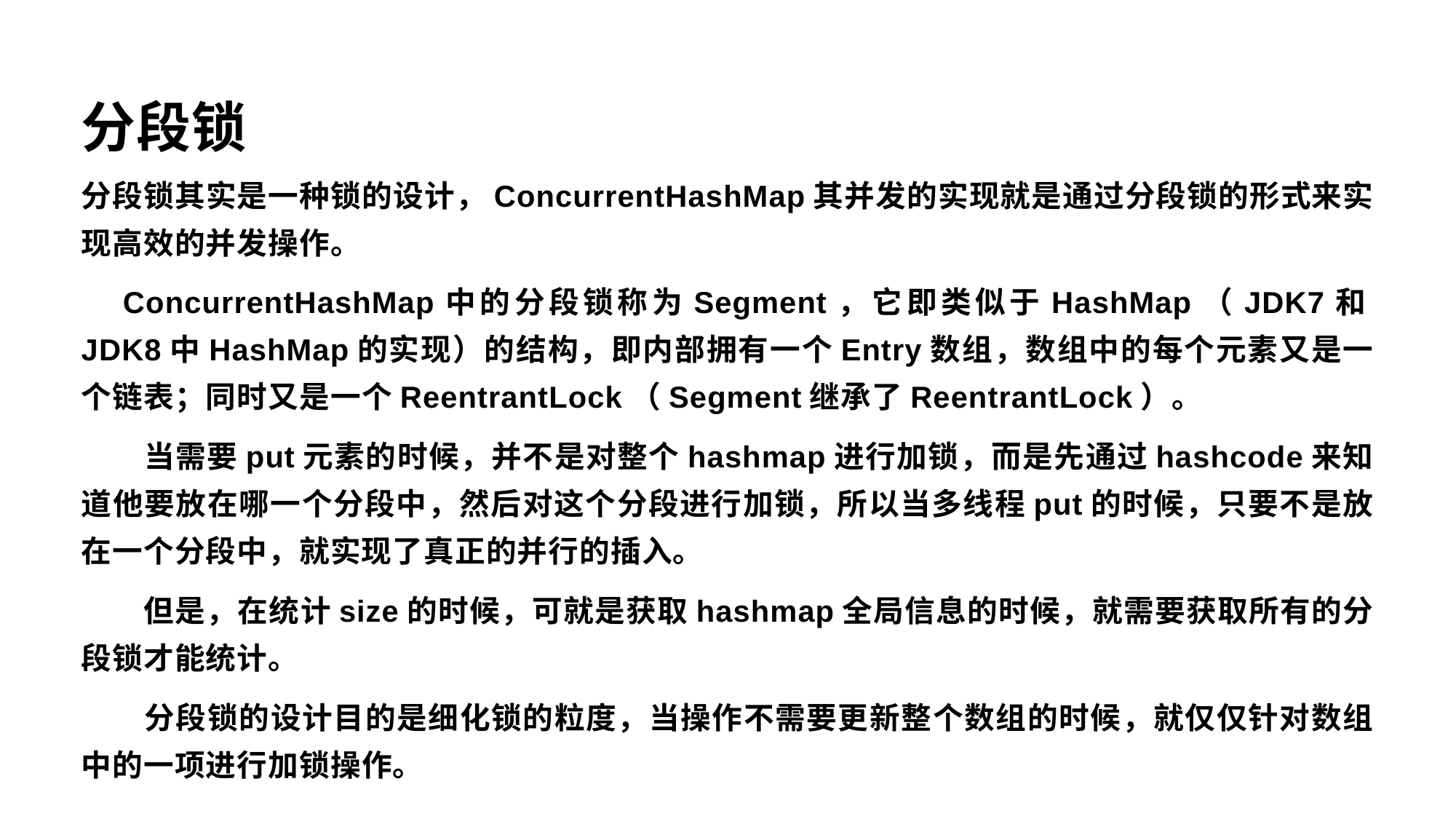

分段锁
分段锁其实是一种锁的设计，ConcurrentHashMap其并发的实现就是通过分段锁的形式来实现高效的并发操作。
　ConcurrentHashMap中的分段锁称为Segment，它即类似于HashMap（JDK7和JDK8中HashMap的实现）的结构，即内部拥有一个Entry数组，数组中的每个元素又是一个链表；同时又是一个ReentrantLock（Segment继承了ReentrantLock）。
　　当需要put元素的时候，并不是对整个hashmap进行加锁，而是先通过hashcode来知道他要放在哪一个分段中，然后对这个分段进行加锁，所以当多线程put的时候，只要不是放在一个分段中，就实现了真正的并行的插入。
　　但是，在统计size的时候，可就是获取hashmap全局信息的时候，就需要获取所有的分段锁才能统计。
　　分段锁的设计目的是细化锁的粒度，当操作不需要更新整个数组的时候，就仅仅针对数组中的一项进行加锁操作。